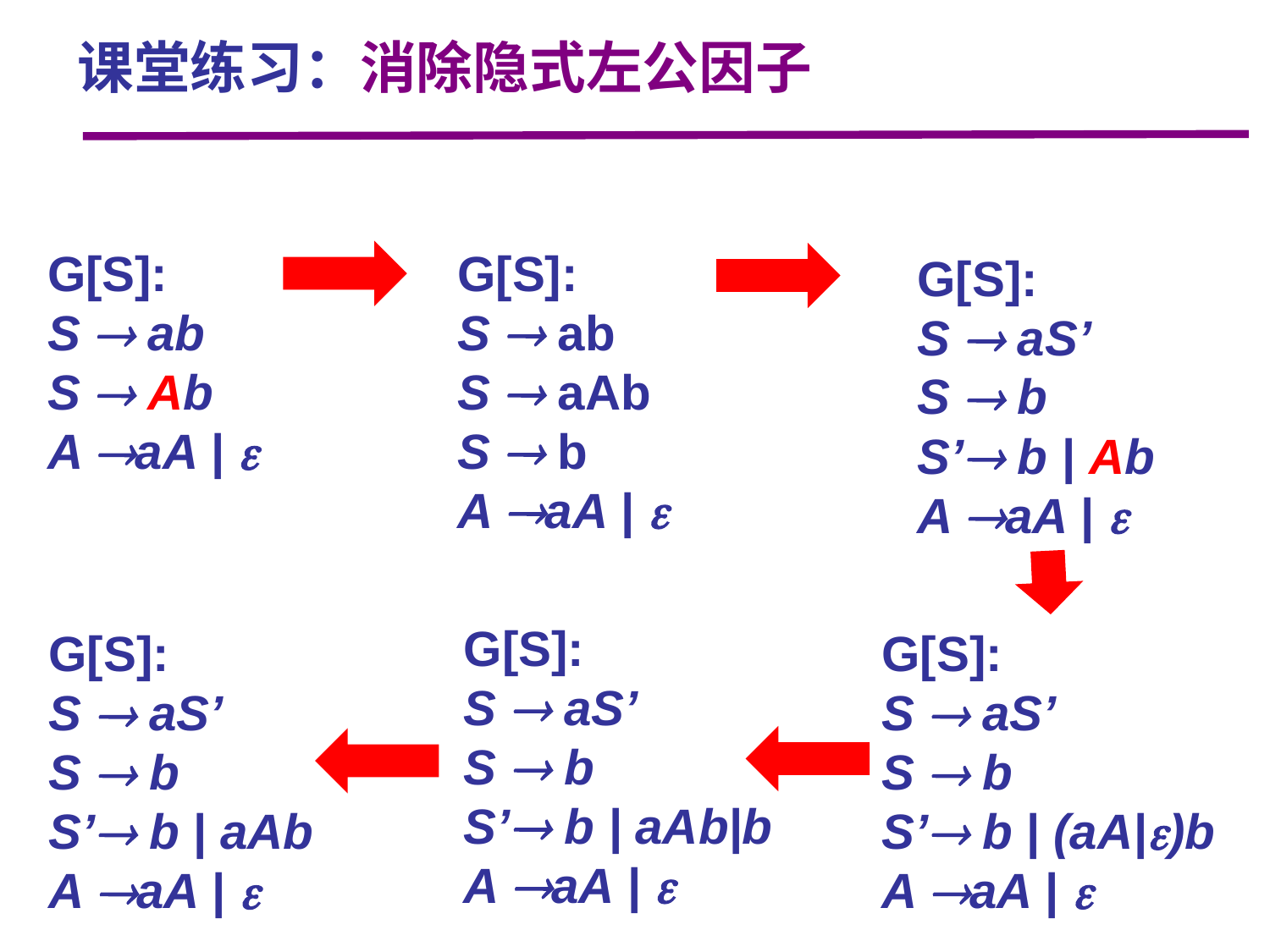

课堂练习：消除隐式左公因子
G[S]:
S → ab
S → aAb
S → b
A →aA | ε
G[S]:
S → ab
S → Ab
A →aA | ε

G[S]:
S → aS’
S → b
S’→ b | Ab
A →aA | ε

G[S]:
S → aS’
S → b
S’→ b | aAb|b
A →aA | ε
G[S]:
S → aS’
S → b
S’→ b | (aA|ε)b
A →aA | ε
G[S]:
S → aS’
S → b
S’→ b | aAb
A →aA | ε